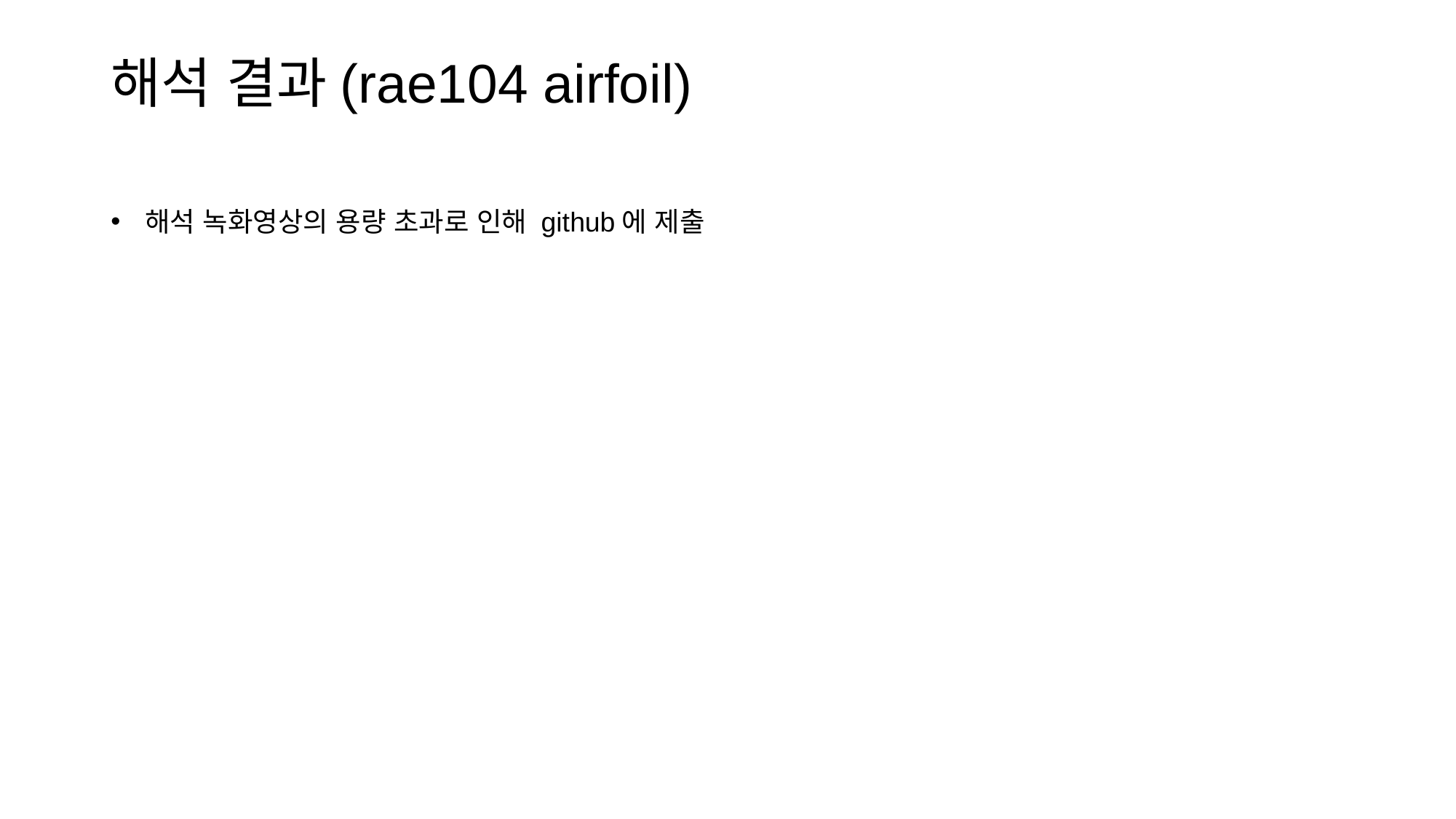

# 해석 결과(rae104 airfoil)
해석 녹화영상의 용량 초과로 인해 github에 제출